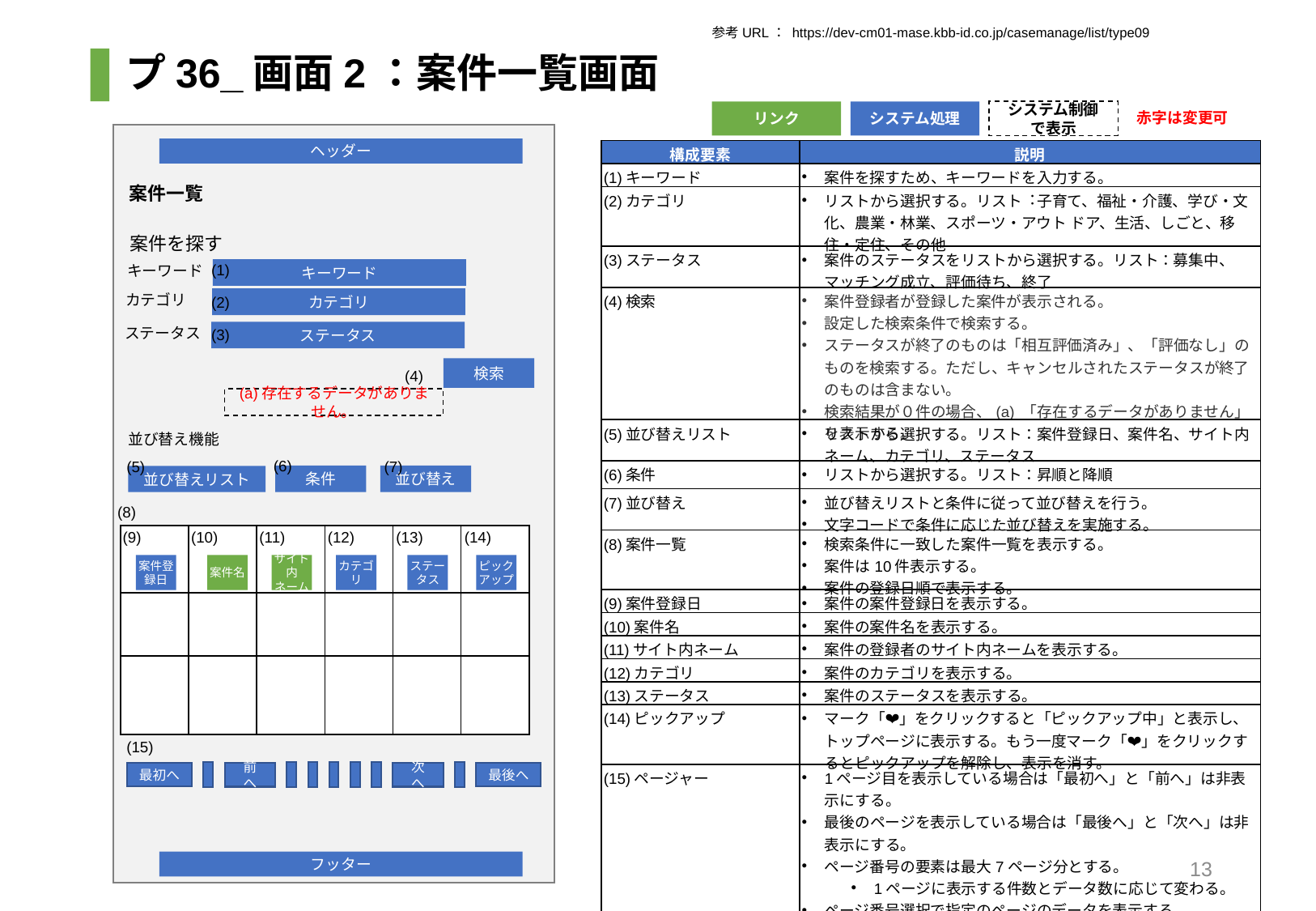

参考URL： https://dev-cm01-mase.kbb-id.co.jp/casemanage/list/type09
# プ36_画面2：案件一覧画面
赤字は変更可
リンク
システム処理
システム制御で表示

ヘッダー
| 構成要素 | 説明 |
| --- | --- |
| (1)キーワード | 案件を探すため、キーワードを入力する。 |
| (2)カテゴリ | リストから選択する。リスト︓⼦育て、福祉・介護、学び・⽂化、農業・林業、スポーツ・アウト ドア、⽣活、しごと、移住・定住、その他 |
| (3)ステータス | 案件のステータスをリストから選択する。リスト：募集中、マッチング成立、評価待ち、終了 |
| (4)検索 | 案件登録者が登録した案件が表示される。 設定した検索条件で検索する。 ステータスが終了のものは「相互評価済み」、「評価なし」のものを検索する。ただし、キャンセルされたステータスが終了のものは含まない。 検索結果が０件の場合、(a) 「存在するデータがありません」を表示する。 |
| (5)並び替えリスト | リストから選択する。リスト：案件登録日、案件名、サイト内ネーム、カテゴリ、ステータス |
| (6)条件 | リストから選択する。リスト：昇順と降順 |
| (7)並び替え | 並び替えリストと条件に従って並び替えを行う。 文字コードで条件に応じた並び替えを実施する。 |
| (8)案件一覧 | 検索条件に一致した案件一覧を表示する。 案件は10件表示する。 案件の登録日順で表示する。 |
| (9)案件登録日 | 案件の案件登録日を表示する。 |
| (10)案件名 | 案件の案件名を表示する。 |
| (11)サイト内ネーム | 案件の登録者のサイト内ネームを表示する。 |
| (12)カテゴリ | 案件のカテゴリを表示する。 |
| (13)ステータス | 案件のステータスを表示する。 |
| (14)ピックアップ | マーク「❤️」をクリックすると「ピックアップ中」と表示し、トップページに表示する。もう一度マーク「❤️」をクリックするとピックアップを解除し、表示を消す。 |
| (15)ページャー | 1ページ目を表示している場合は「最初へ」と「前へ」は非表示にする。 最後のページを表示している場合は「最後へ」と「次へ」は非表示にする。 ページ番号の要素は最大7ページ分とする。 1ページに表示する件数とデータ数に応じて変わる。 ページ番号選択で指定のページのデータを表示する。 最初へを選択で1ページ目のデータを表示する。 前へを選択で現在のページの前のページのデータを表示する。 次へを選択で現在のページの次のページのデータを表示する。 最後へを選択で最後のページのデータを表示する。 |
案件一覧
案件を探す
キーワード
キーワード
(1)
カテゴリ
カテゴリ
(2)
ステータス
ステータス
(3)
検索
(4)
(a)存在するデータがありません。
並び替え機能
(6)
(5)
(7)
条件
並び替え
並び替えリスト
(8)
|  |  |  |  |  |  |
| --- | --- | --- | --- | --- | --- |
|  |  |  |  |  |  |
|  |  |  |  |  |  |
(9)
(10)
(11)
(12)
(13)
(14)
案件登録日
案件名
サイト内
ネーム
カテゴリ
ステータス
ピックアップ
(15)

前へ
次へ
最初へ
最後へ
13
フッター